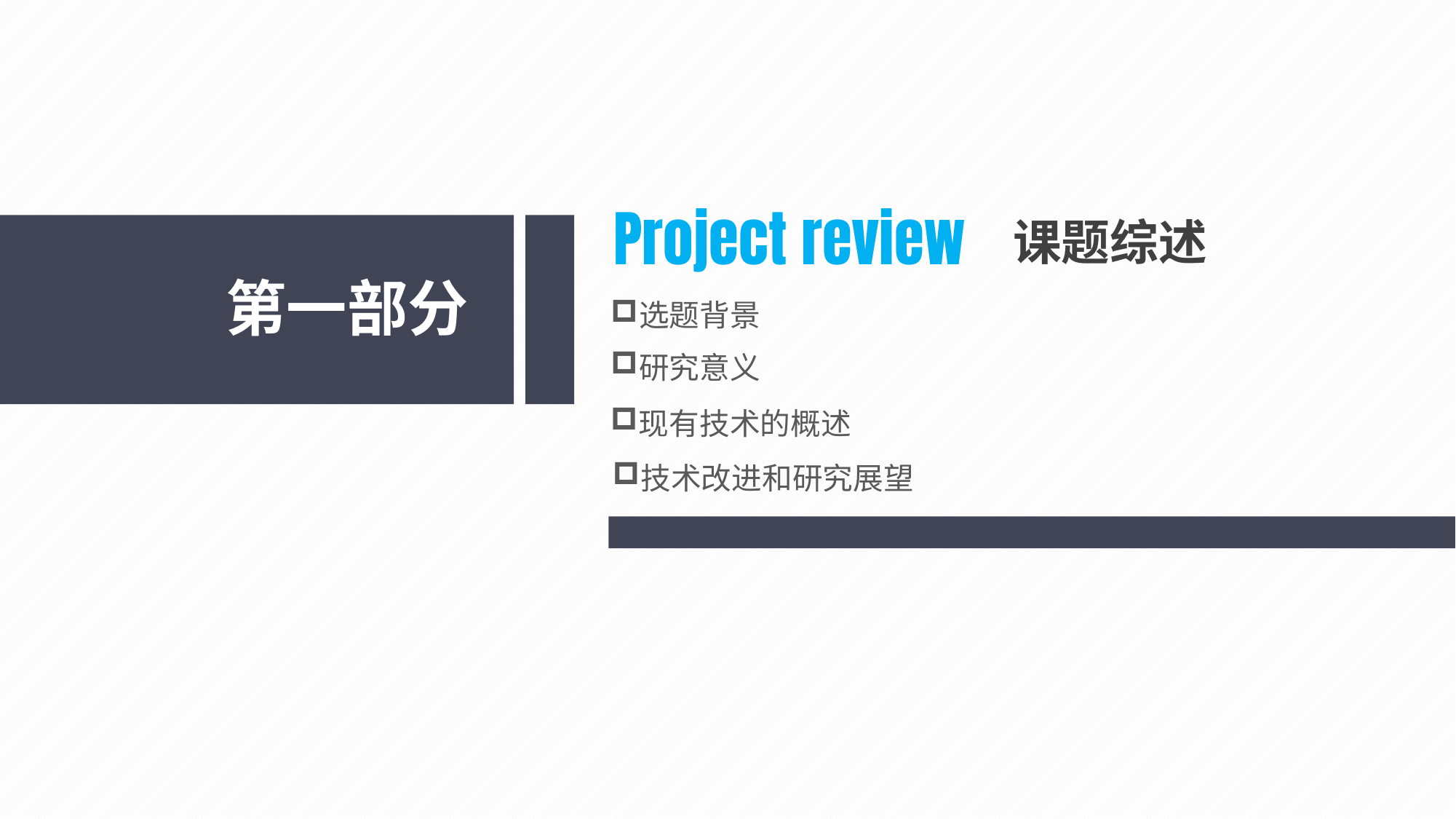

Project review
课题综述

第一部分
选题背景
研究意义
现有技术的概述
技术改进和研究展望